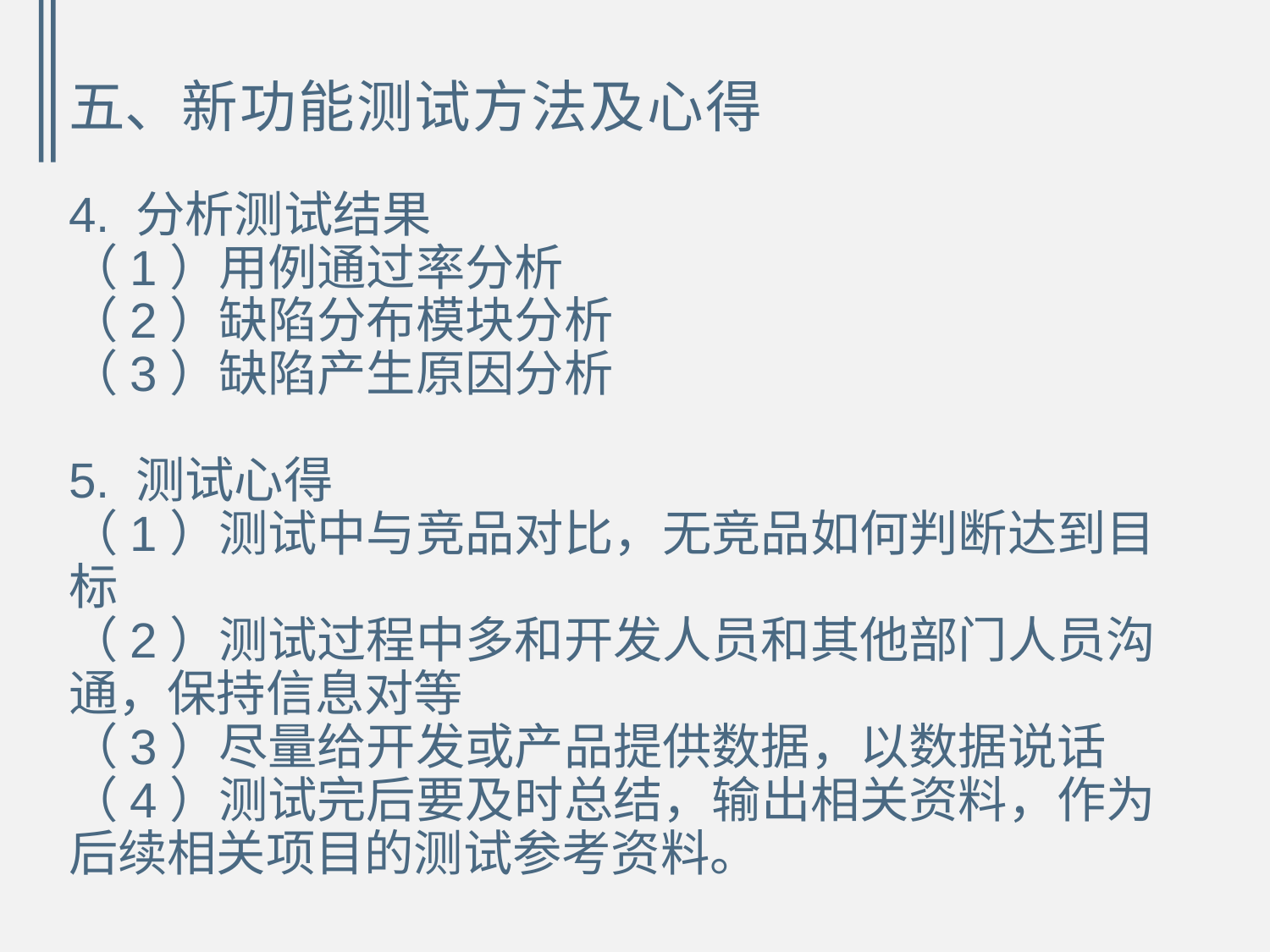

五、新功能测试方法及心得
4. 分析测试结果
（1）用例通过率分析
（2）缺陷分布模块分析
（3）缺陷产生原因分析

5. 测试心得
（1）测试中与竞品对比，无竞品如何判断达到目标
（2）测试过程中多和开发人员和其他部门人员沟通，保持信息对等
（3）尽量给开发或产品提供数据，以数据说话
（4）测试完后要及时总结，输出相关资料，作为后续相关项目的测试参考资料。